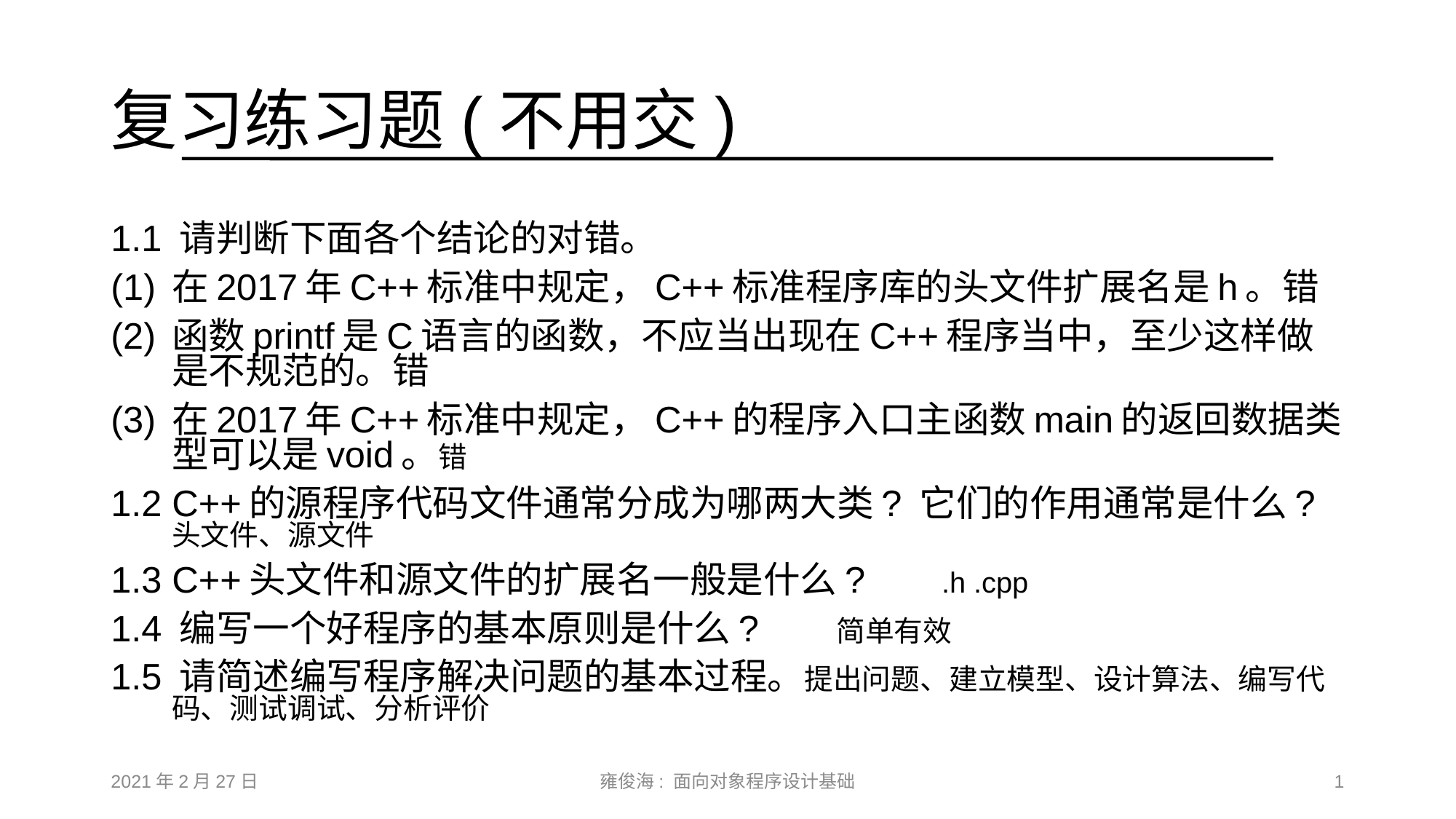

# 复习练习题(不用交)

1.1 请判断下面各个结论的对错。
(1)	在2017年C++标准中规定，C++标准程序库的头文件扩展名是h。错
(2)	函数printf是C语言的函数，不应当出现在C++程序当中，至少这样做是不规范的。错
(3)	在2017年C++标准中规定，C++的程序入口主函数main的返回数据类型可以是void。错
1.2 C++的源程序代码文件通常分成为哪两大类? 它们的作用通常是什么?头文件、源文件
1.3 C++头文件和源文件的扩展名一般是什么?	 .h .cpp
1.4 编写一个好程序的基本原则是什么?	简单有效
1.5 请简述编写程序解决问题的基本过程。提出问题、建立模型、设计算法、编写代码、测试调试、分析评价
2021年2月27日
雍俊海: 面向对象程序设计基础
1